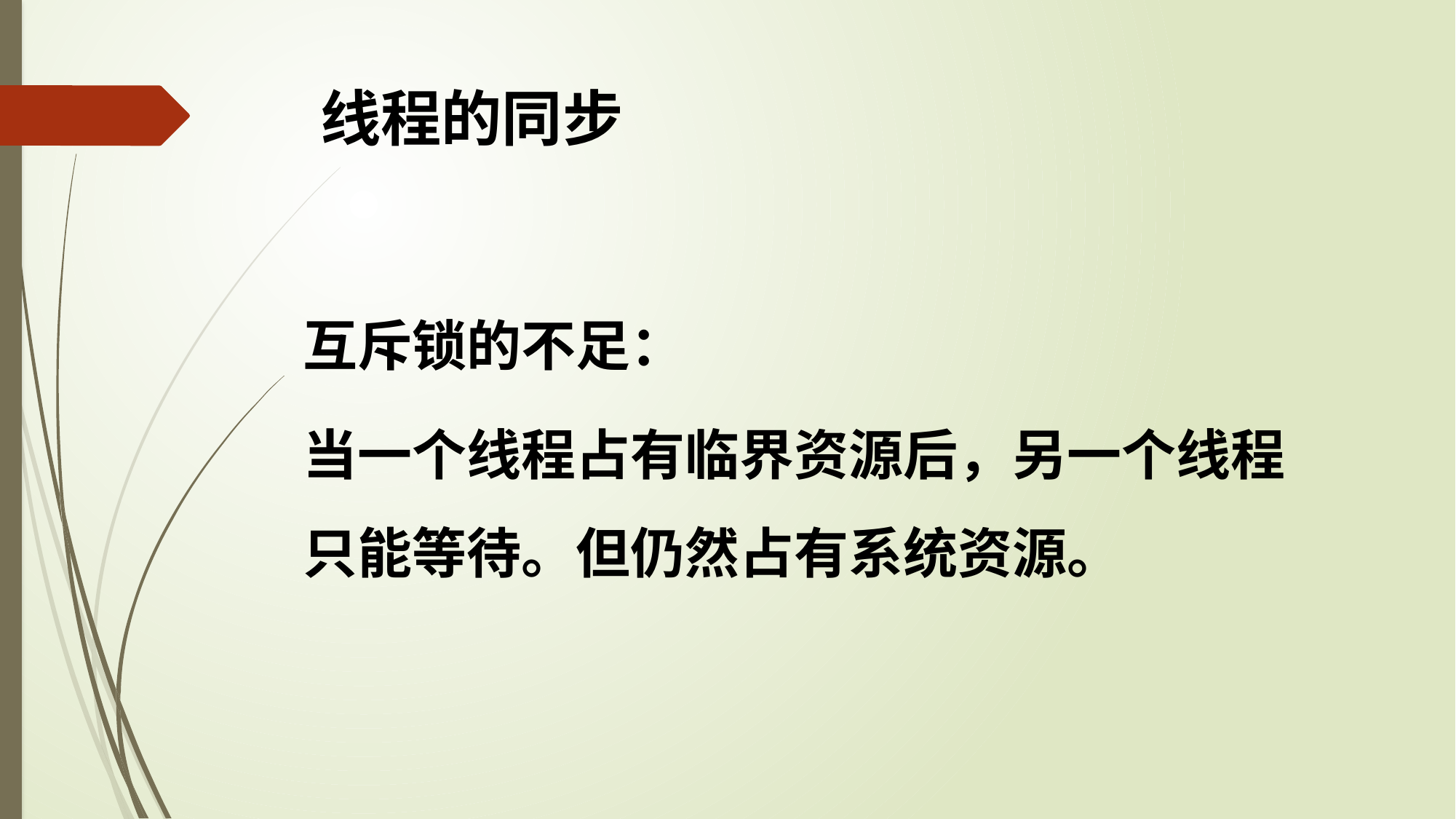

# 线程的同步
互斥锁的不足：
当一个线程占有临界资源后，另一个线程只能等待。但仍然占有系统资源。